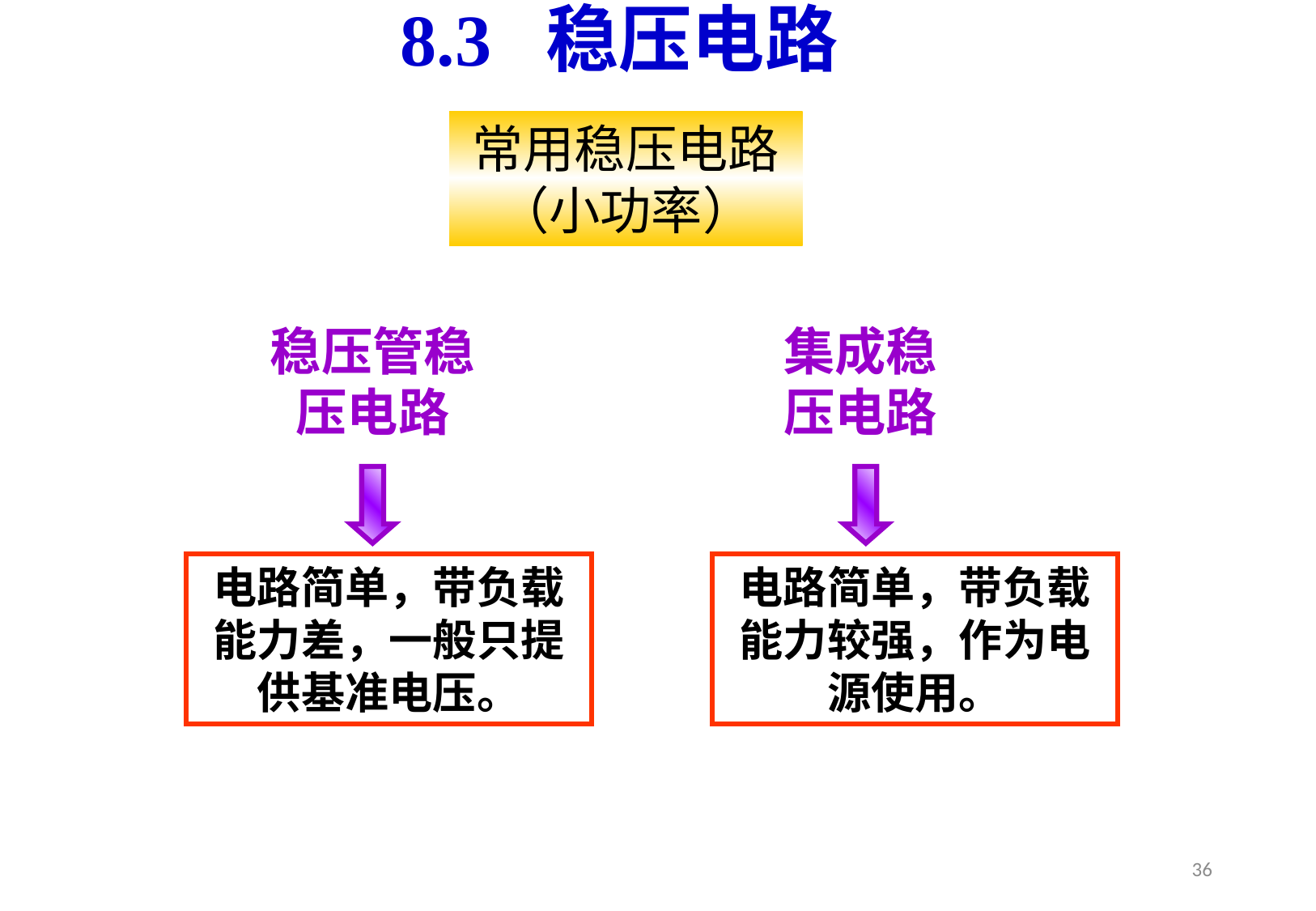

8.3  稳压电路
常用稳压电路（小功率）

稳压管稳压电路
集成稳压电路

电路简单，带负载能力较强，作为电源使用。
电路简单，带负载能力差，一般只提供基准电压。
36